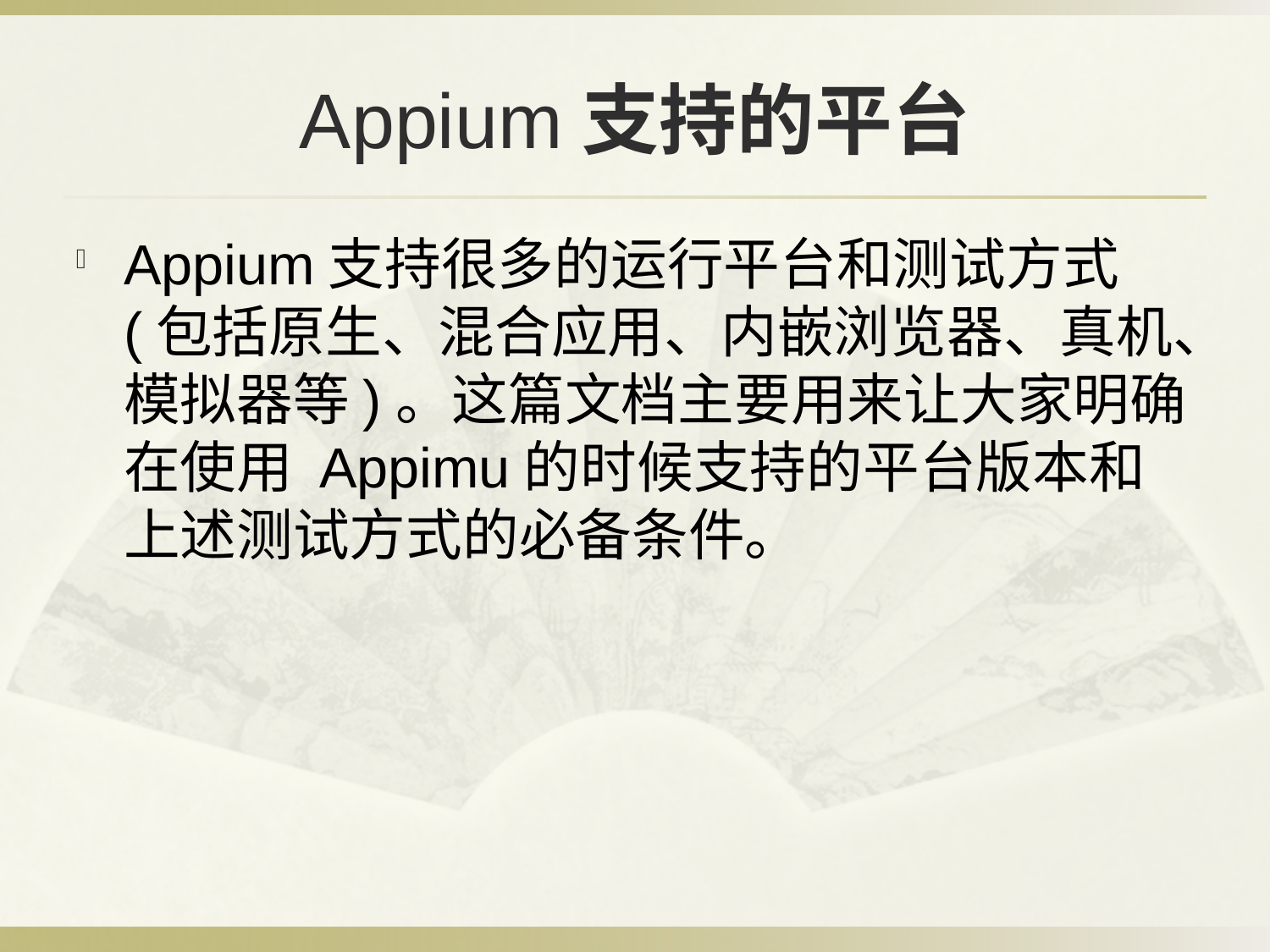

# Appium支持的平台
Appium支持很多的运行平台和测试方式(包括原生、混合应用、内嵌浏览器、真机、模拟器等)。这篇文档主要用来让大家明确在使用 Appimu的时候支持的平台版本和上述测试方式的必备条件。